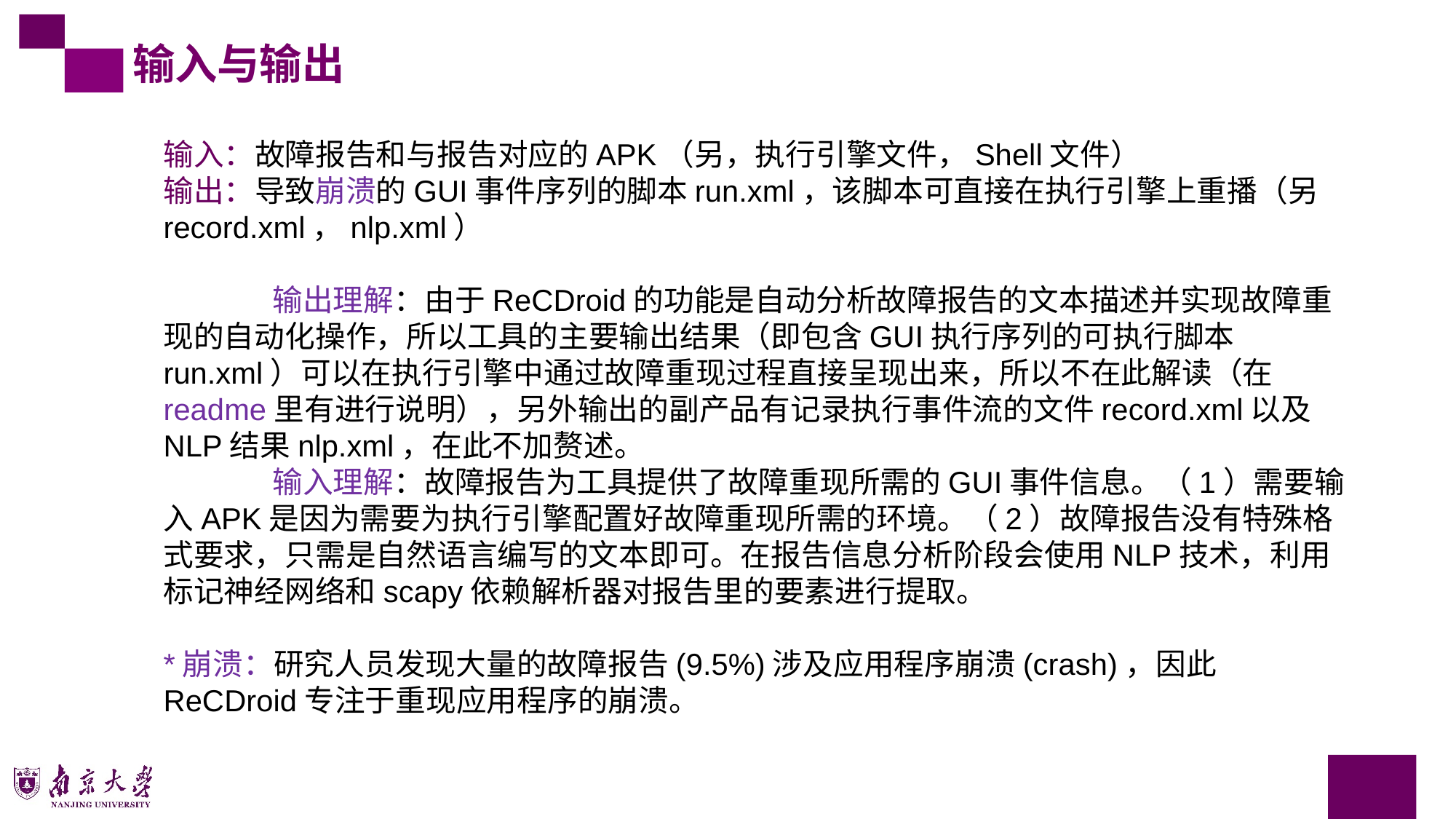

输入与输出
输入：故障报告和与报告对应的APK（另，执行引擎文件，Shell文件）
输出：导致崩溃的GUI事件序列的脚本run.xml，该脚本可直接在执行引擎上重播（另record.xml，nlp.xml）

	输出理解：由于ReCDroid的功能是自动分析故障报告的文本描述并实现故障重现的自动化操作，所以工具的主要输出结果（即包含GUI执行序列的可执行脚本run.xml）可以在执行引擎中通过故障重现过程直接呈现出来，所以不在此解读（在readme里有进行说明），另外输出的副产品有记录执行事件流的文件record.xml以及NLP结果nlp.xml，在此不加赘述。
	输入理解：故障报告为工具提供了故障重现所需的GUI事件信息。（1）需要输入APK是因为需要为执行引擎配置好故障重现所需的环境。（2）故障报告没有特殊格式要求，只需是自然语言编写的文本即可。在报告信息分析阶段会使用NLP技术，利用标记神经网络和scapy依赖解析器对报告里的要素进行提取。

*崩溃：研究人员发现大量的故障报告(9.5%)涉及应用程序崩溃(crash)，因此ReCDroid专注于重现应用程序的崩溃。
6